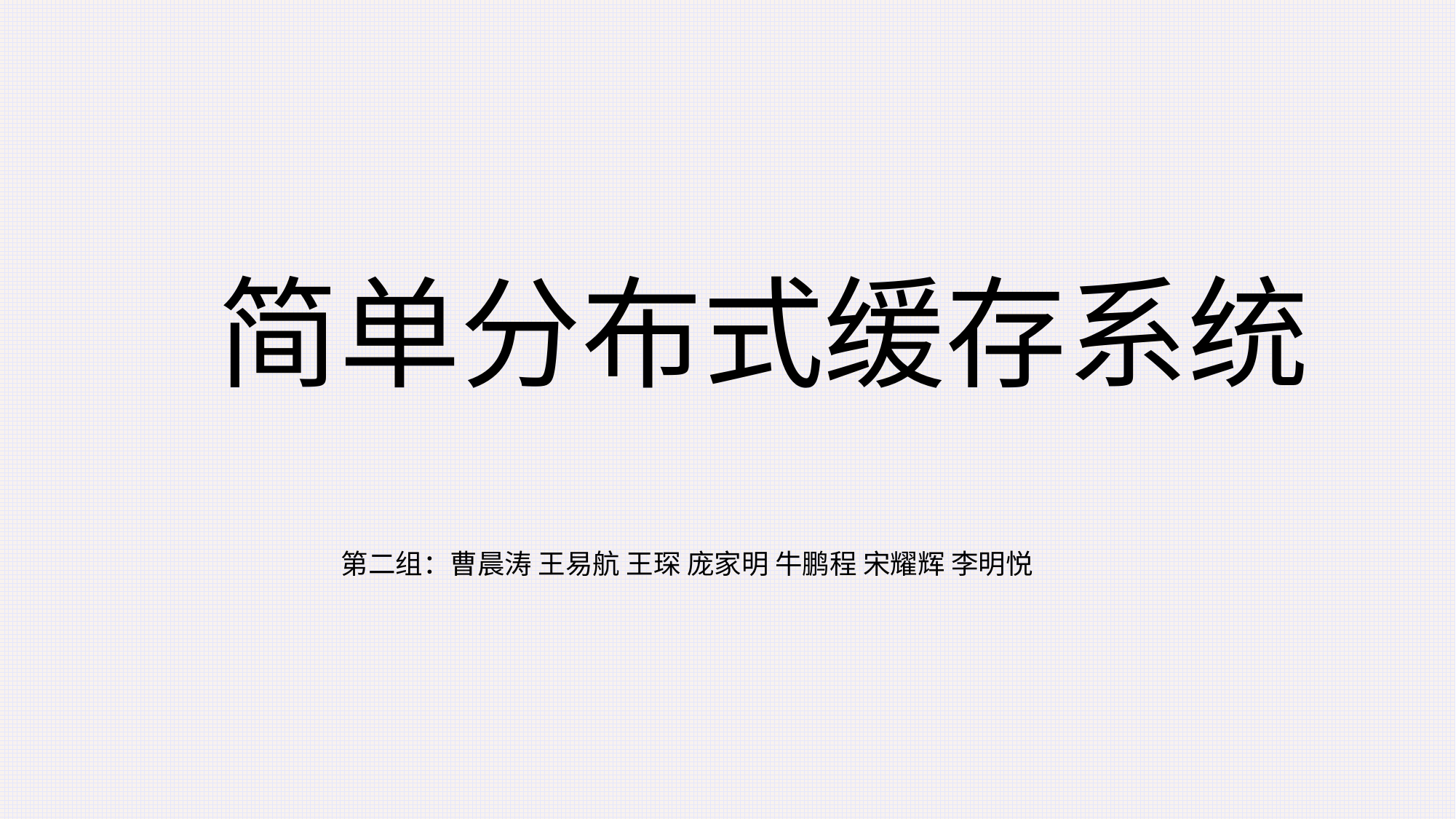

简单分布式缓存系统
第二组：曹晨涛 王易航 王琛 庞家明 牛鹏程 宋耀辉 李明悦